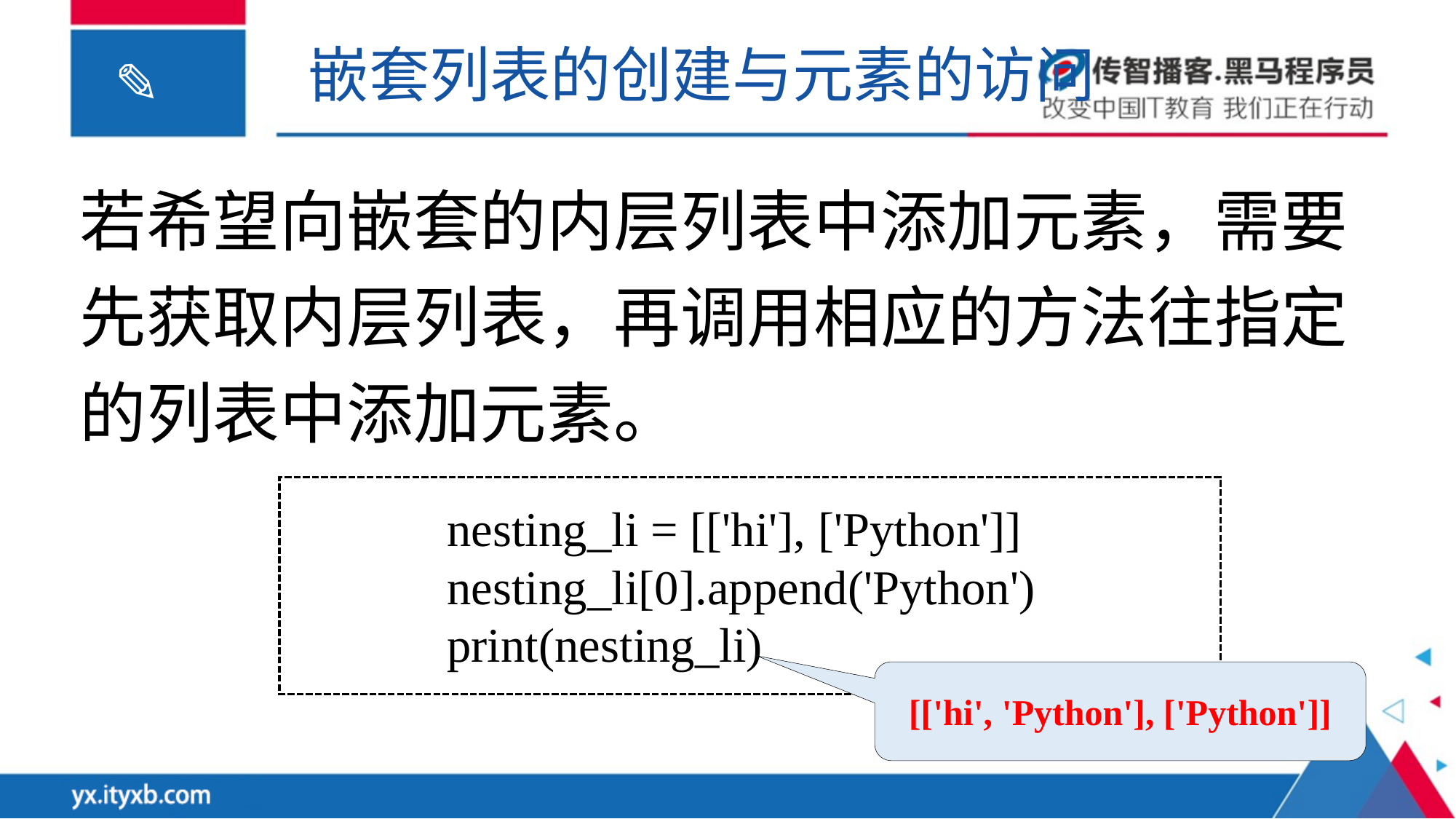

嵌套列表的创建与元素的访问
若希望向嵌套的内层列表中添加元素，需要先获取内层列表，再调用相应的方法往指定的列表中添加元素。

nesting_li = [['hi'], ['Python']]
nesting_li[0].append('Python')
print(nesting_li)
[['hi', 'Python'], ['Python']]